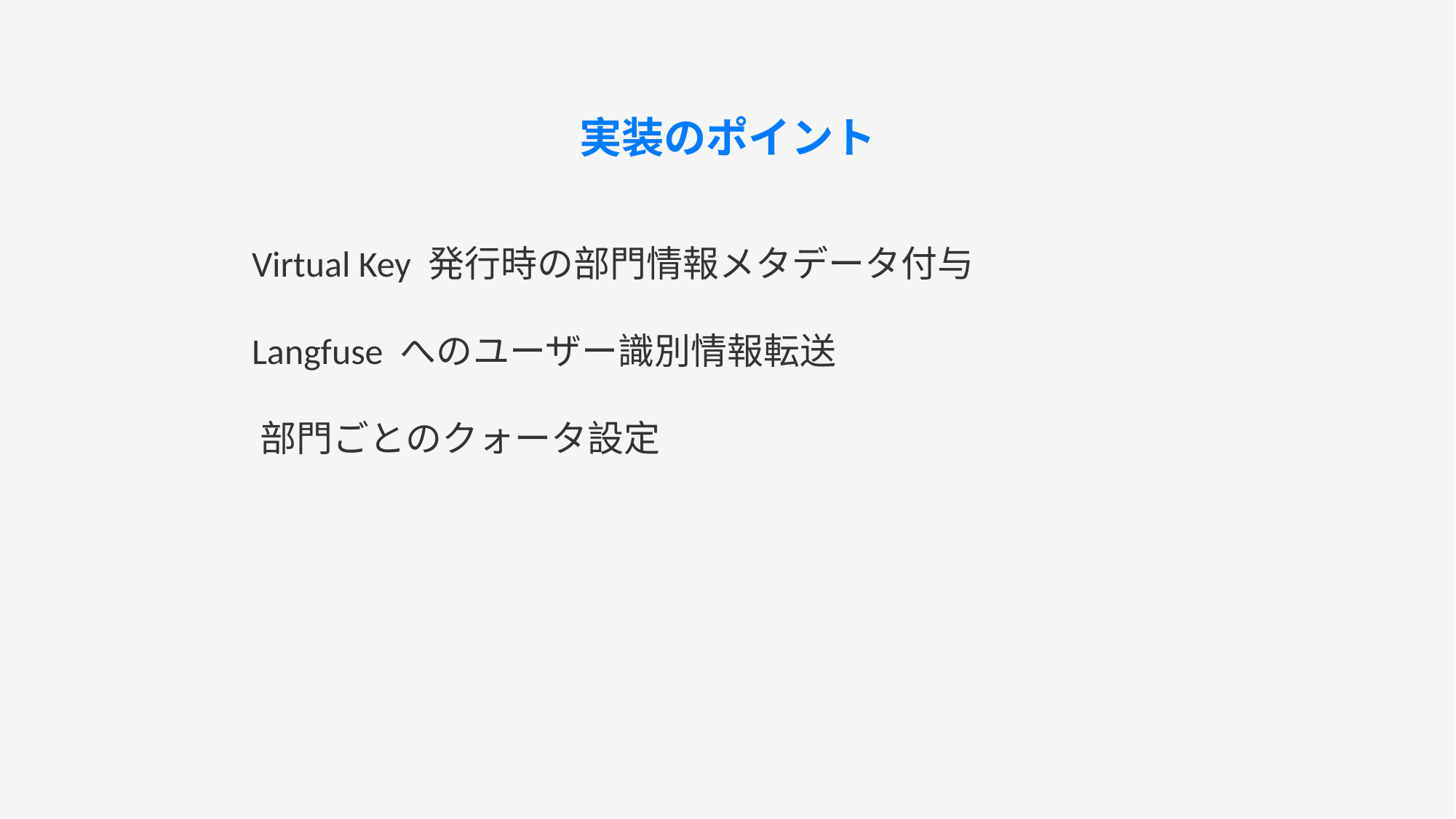

実装のポイント
 Virtual Key 発行時の部門情報メタデータ付与
 Langfuse へのユーザー識別情報転送
 部門ごとのクォータ設定